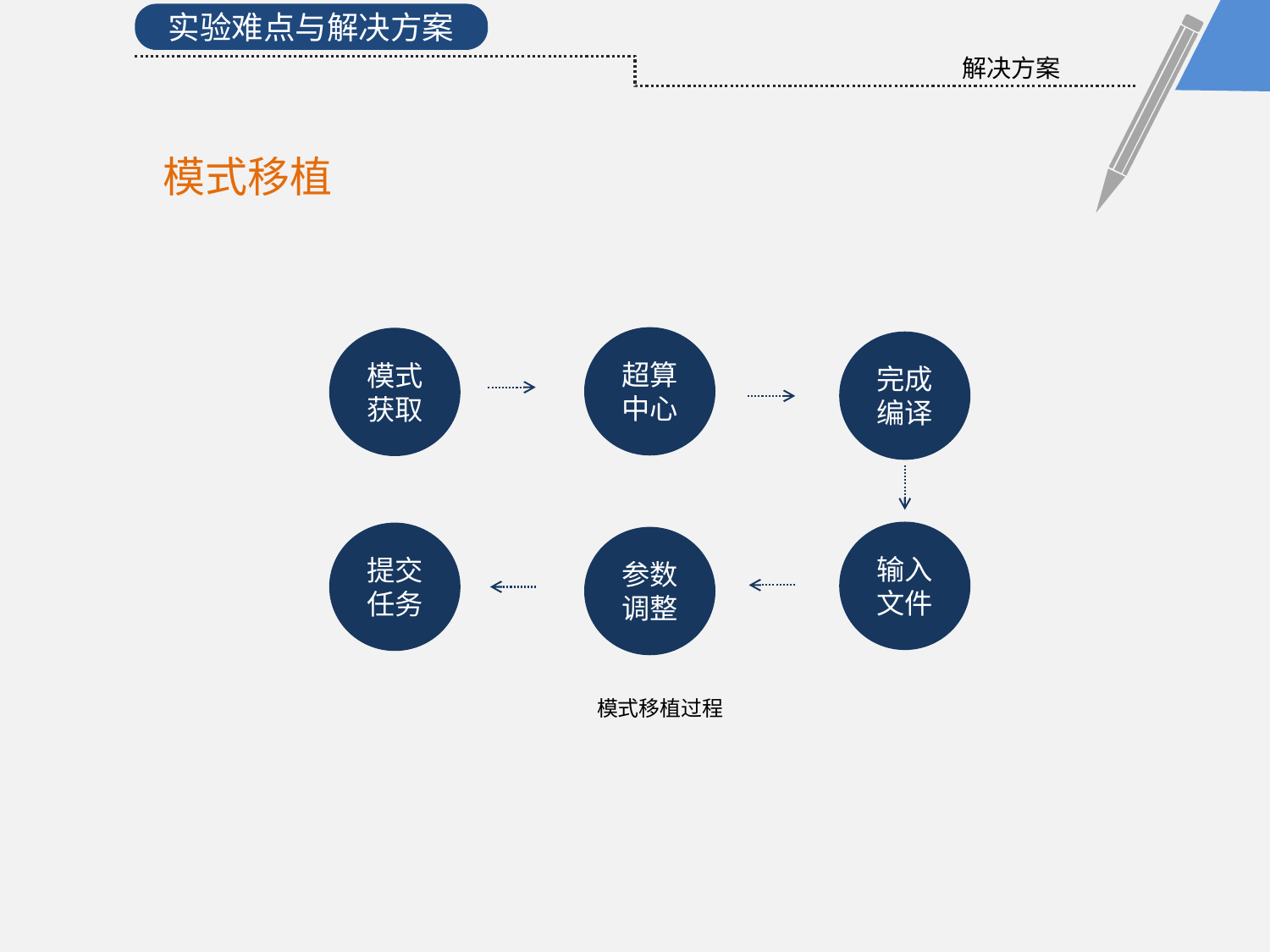

实验难点与解决方案

解决方案
模式移植
超算中心
模式获取
完成编译
输入文件
提交任务
参数调整
获取
模式
模式移植过程